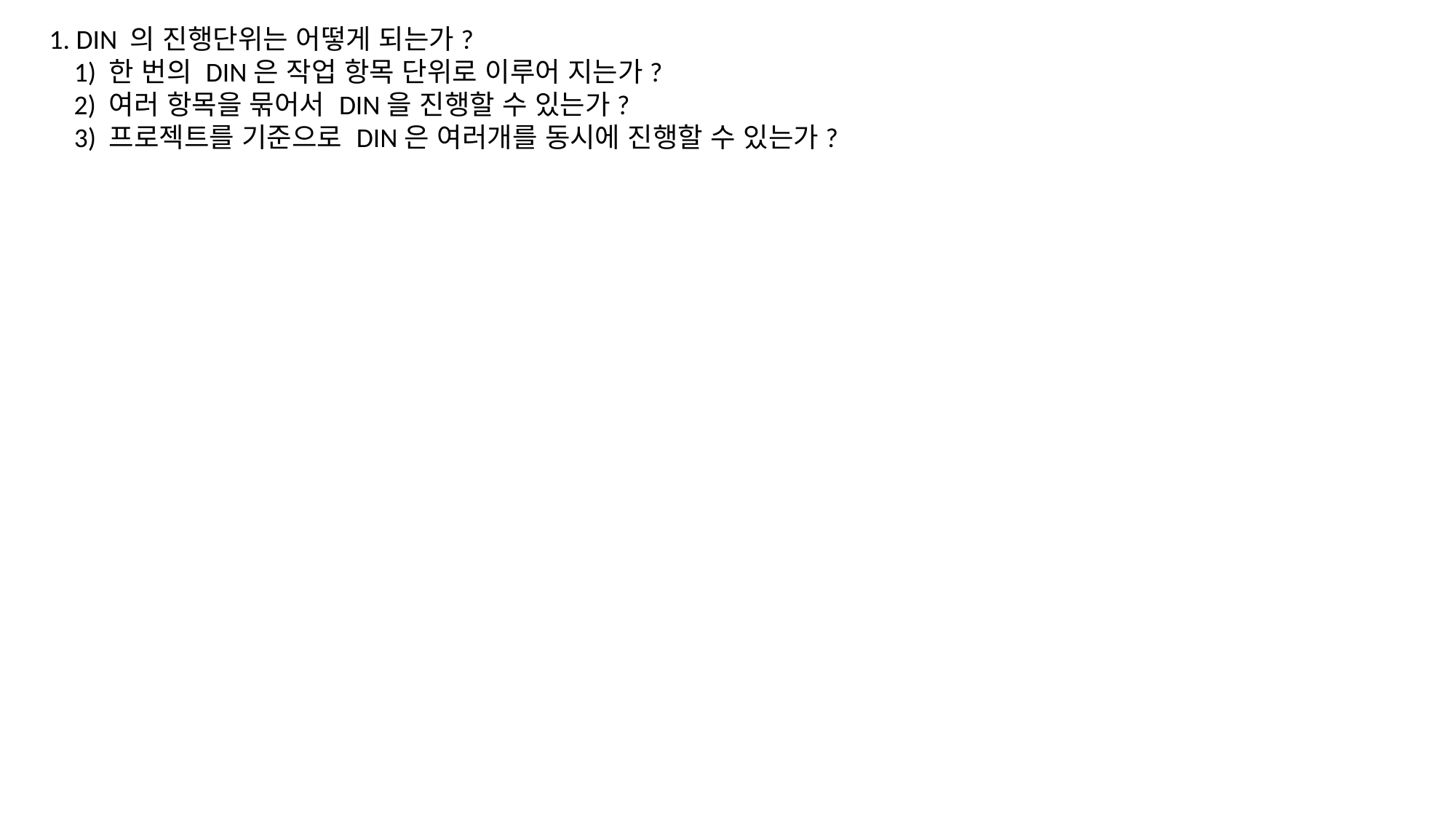

1. DIN 의 진행단위는 어떻게 되는가?
    1) 한 번의 DIN은 작업 항목 단위로 이루어 지는가?
    2) 여러 항목을 묶어서 DIN을 진행할 수 있는가?
    3) 프로젝트를 기준으로 DIN은 여러개를 동시에 진행할 수 있는가?